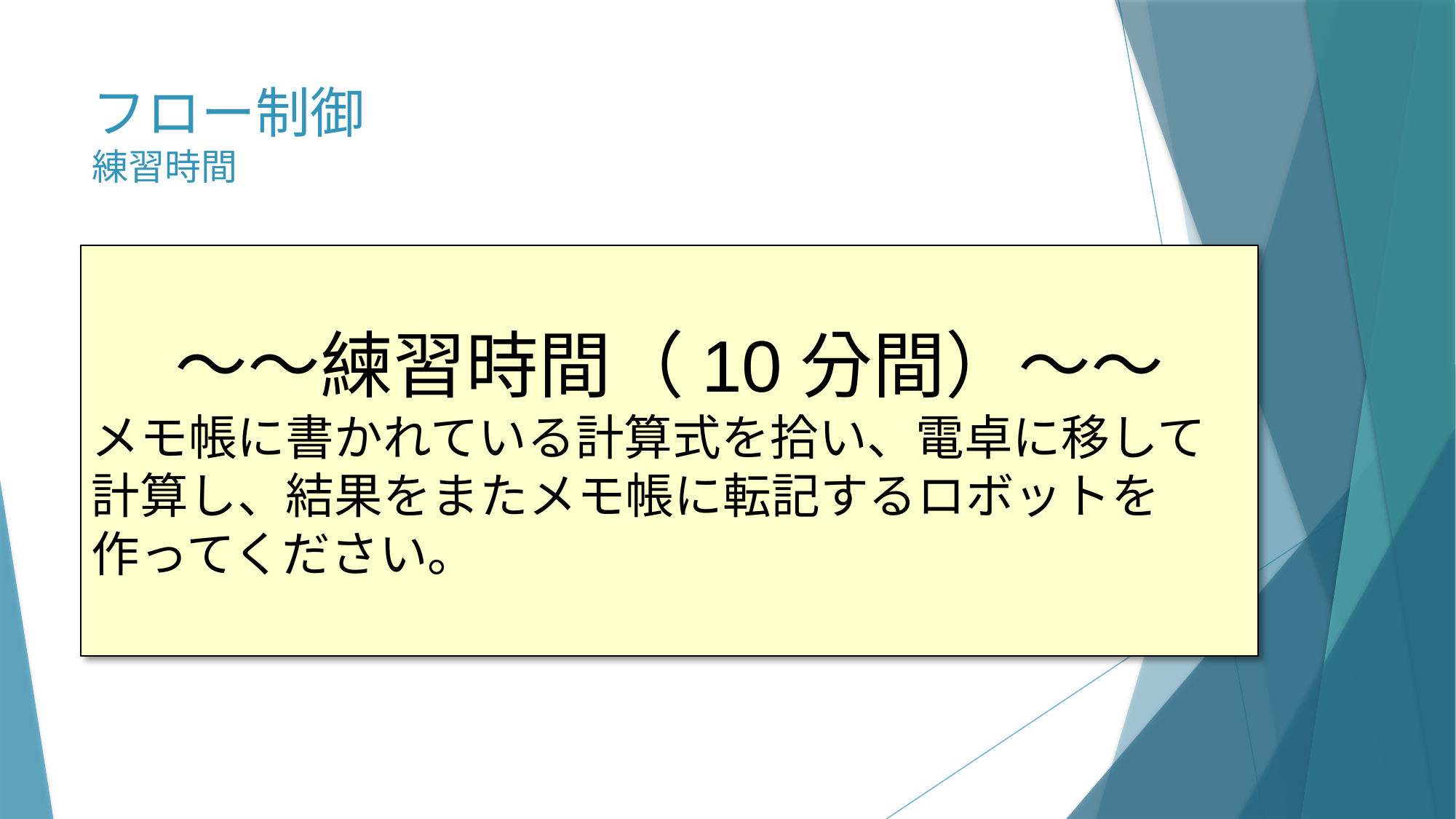

# フロー制御 練習時間
～～練習時間（10分間）～～
メモ帳に書かれている計算式を拾い、電卓に移して計算し、結果をまたメモ帳に転記するロボットを作ってください。